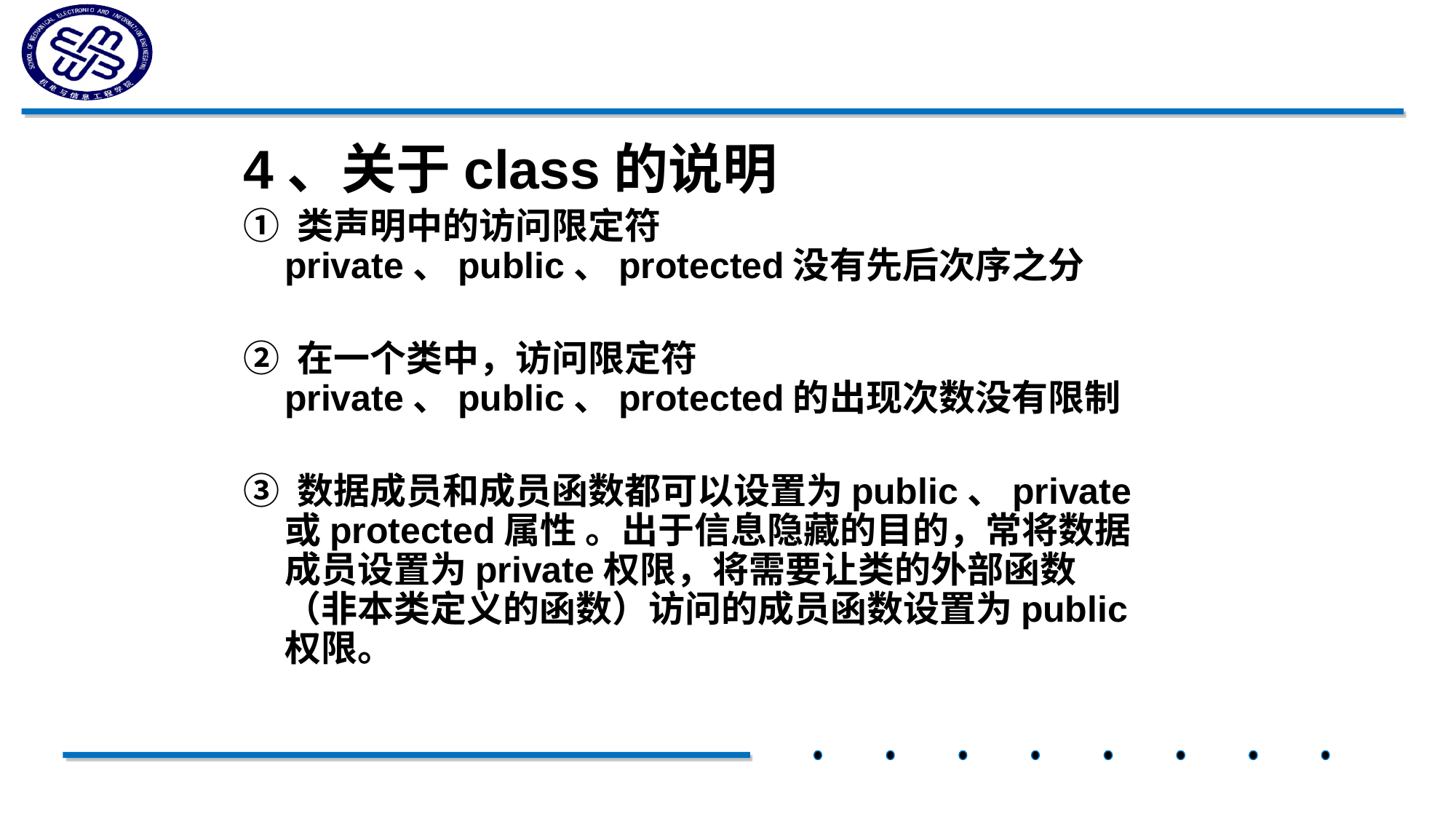

4、关于class的说明
① 类声明中的访问限定符private、public、protected没有先后次序之分

② 在一个类中，访问限定符private、public、protected的出现次数没有限制

③ 数据成员和成员函数都可以设置为public、private或protected属性 。出于信息隐藏的目的，常将数据成员设置为private权限，将需要让类的外部函数（非本类定义的函数）访问的成员函数设置为public权限。